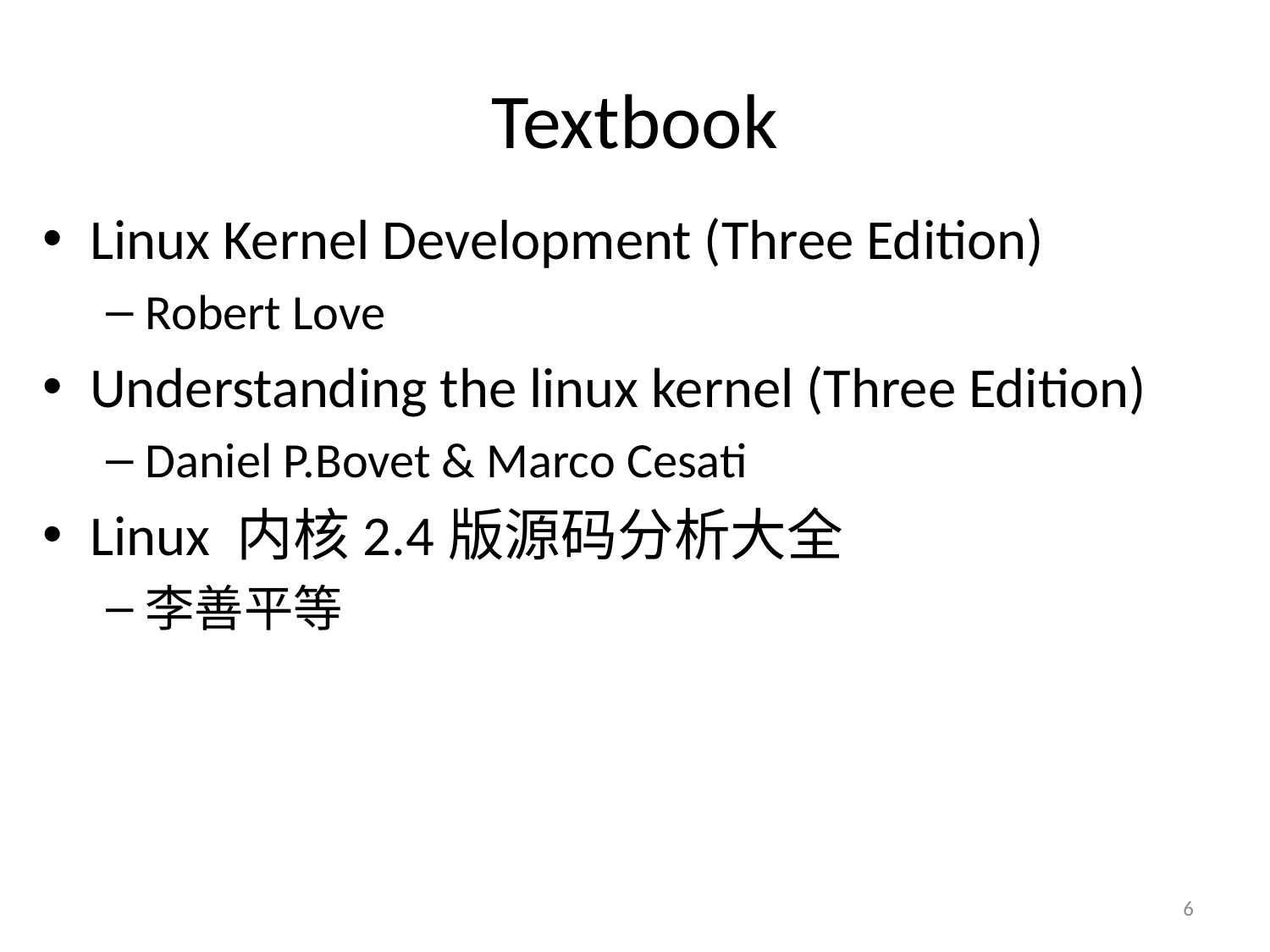

# Textbook
Linux Kernel Development (Three Edition)
Robert Love
Understanding the linux kernel (Three Edition)
Daniel P.Bovet & Marco Cesati
Linux 内核2.4版源码分析大全
李善平等

6